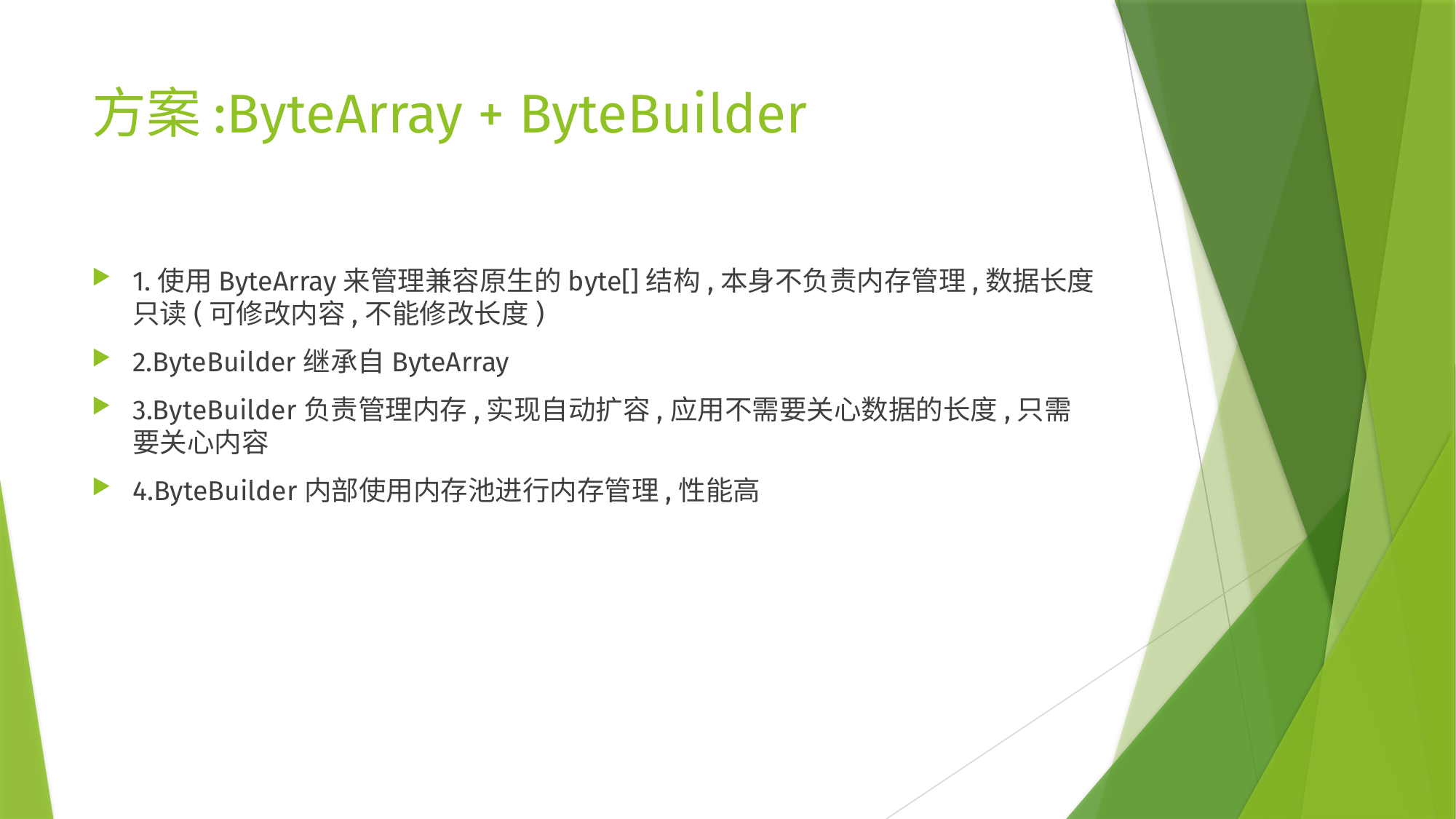

# 方案:ByteArray + ByteBuilder
1.使用ByteArray来管理兼容原生的byte[]结构,本身不负责内存管理,数据长度只读(可修改内容,不能修改长度)
2.ByteBuilder继承自ByteArray
3.ByteBuilder负责管理内存,实现自动扩容,应用不需要关心数据的长度,只需要关心内容
4.ByteBuilder内部使用内存池进行内存管理,性能高